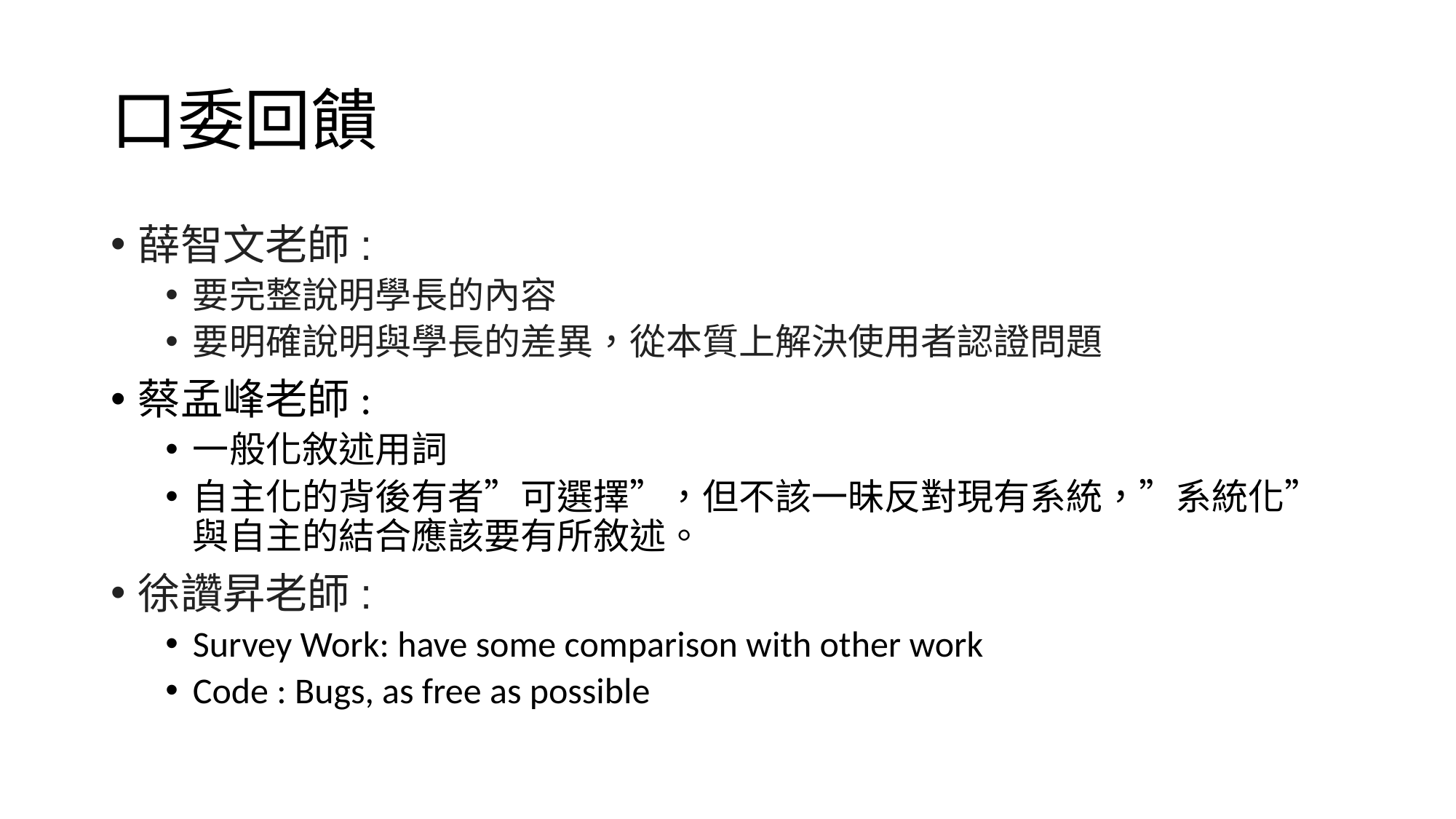

# 口委回饋
薛智文老師:
要完整說明學長的內容
要明確說明與學長的差異，從本質上解決使用者認證問題
蔡孟峰老師:
一般化敘述用詞
自主化的背後有者”可選擇”，但不該一昧反對現有系統，”系統化”與自主的結合應該要有所敘述。
徐讚昇老師:
Survey Work: have some comparison with other work
Code : Bugs, as free as possible